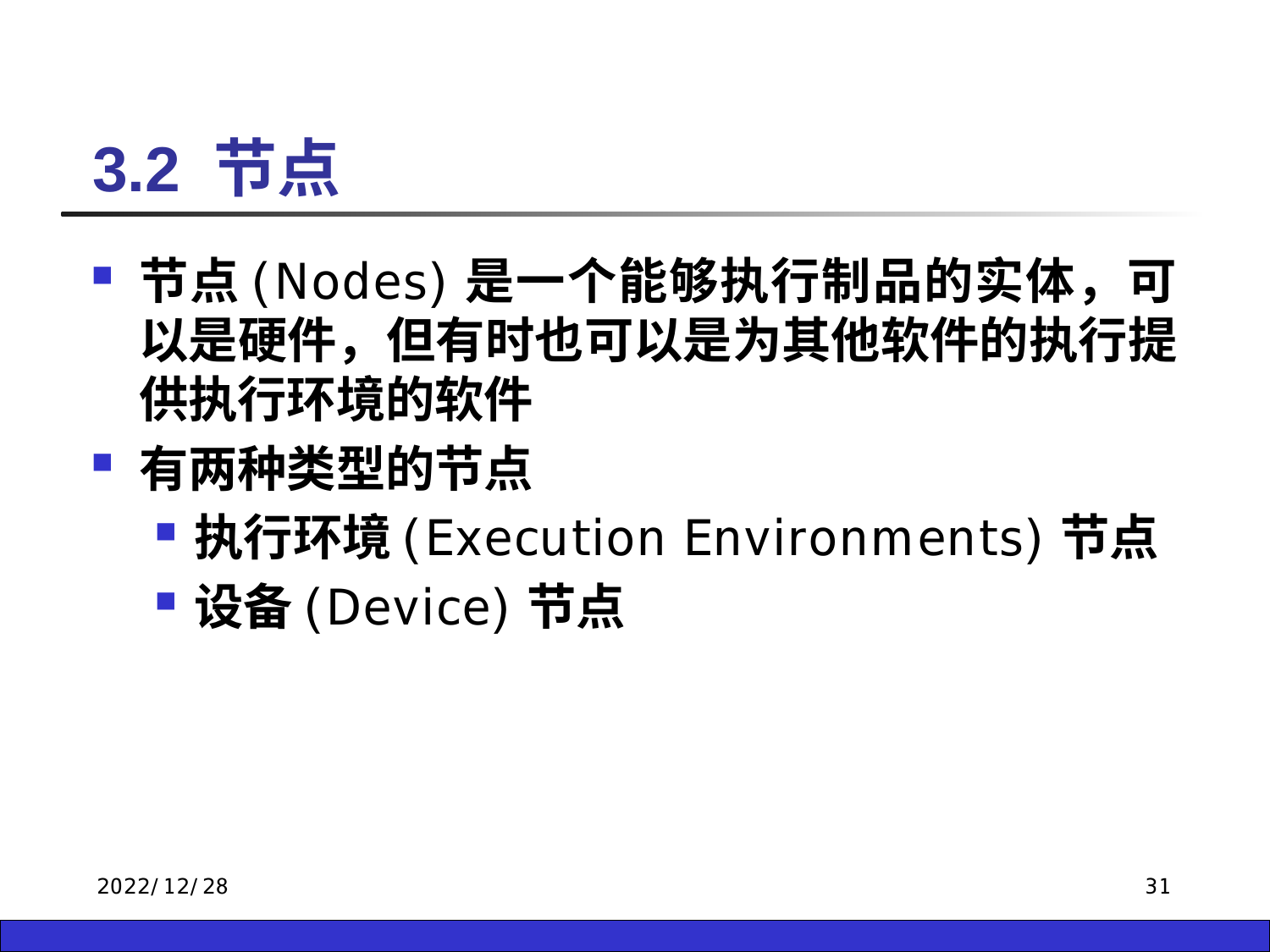

3.2 节点
节点(Nodes)是一个能够执行制品的实体，可以是硬件，但有时也可以是为其他软件的执行提供执行环境的软件
有两种类型的节点
执行环境(Execution Environments)节点
设备(Device)节点

2022/12/28
31